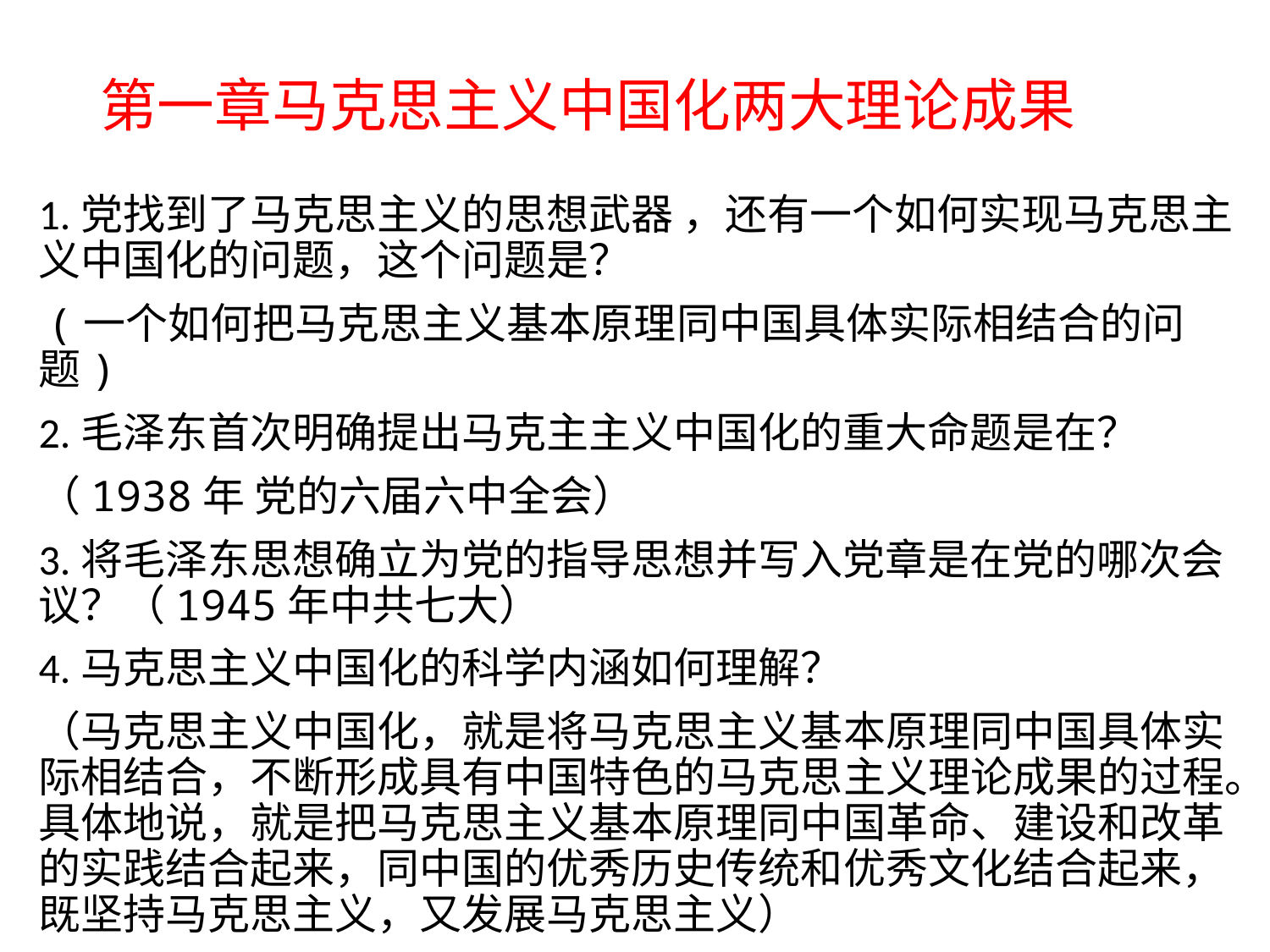

# 第一章马克思主义中国化两大理论成果
1.党找到了马克思主义的思想武器 ，还有一个如何实现马克思主义中国化的问题，这个问题是？
 (一个如何把马克思主义基本原理同中国具体实际相结合的问题)
2.毛泽东首次明确提出马克主主义中国化的重大命题是在？
（1938年 党的六届六中全会）
3.将毛泽东思想确立为党的指导思想并写入党章是在党的哪次会议？（1945年中共七大）
4.马克思主义中国化的科学内涵如何理解？
（马克思主义中国化，就是将马克思主义基本原理同中国具体实际相结合，不断形成具有中国特色的马克思主义理论成果的过程。具体地说，就是把马克思主义基本原理同中国革命、建设和改革的实践结合起来，同中国的优秀历史传统和优秀文化结合起来，既坚持马克思主义，又发展马克思主义）